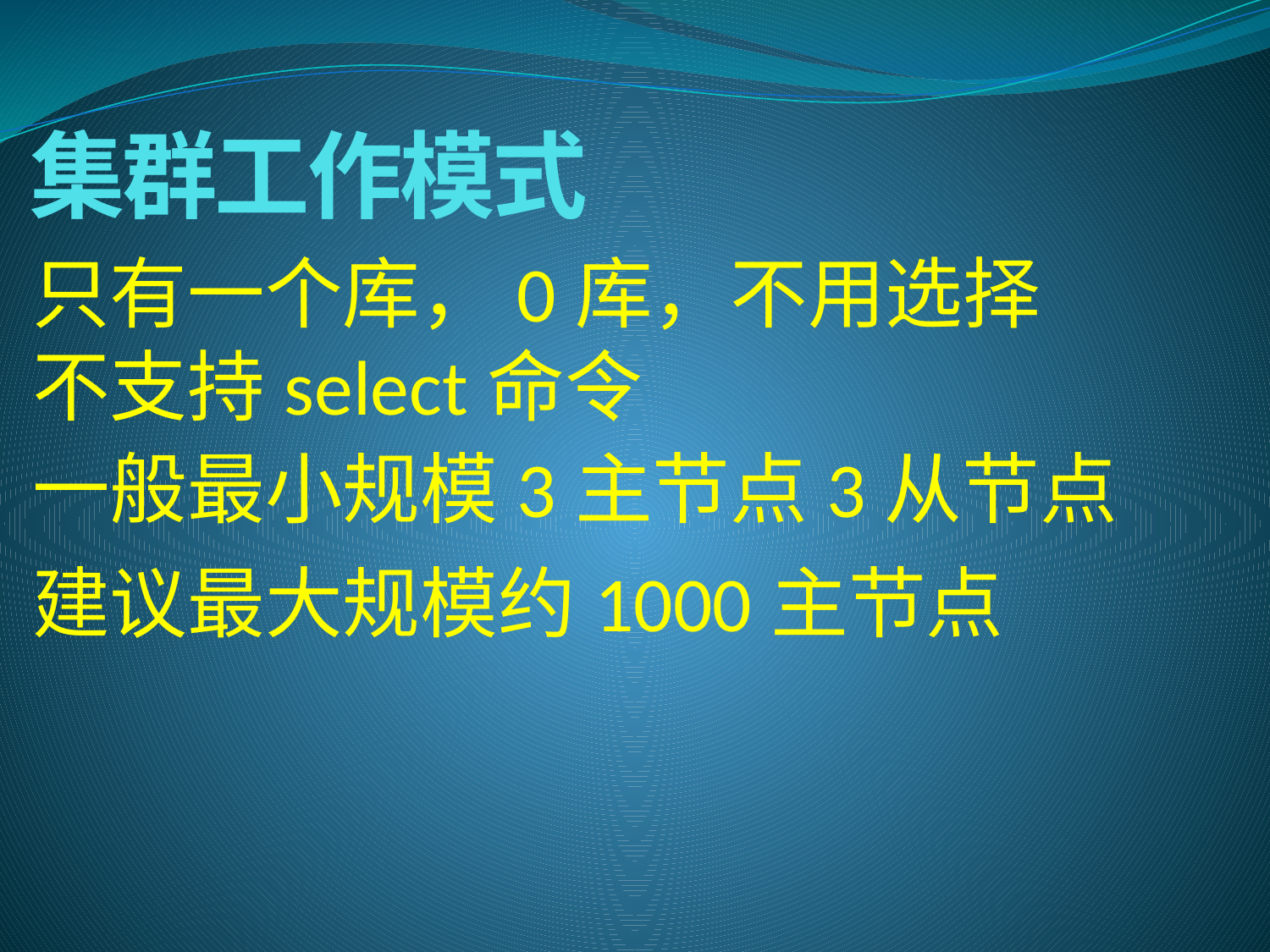

# 集群工作模式
只有一个库，0库，不用选择
不支持select命令
一般最小规模3主节点3从节点
建议最大规模约1000主节点